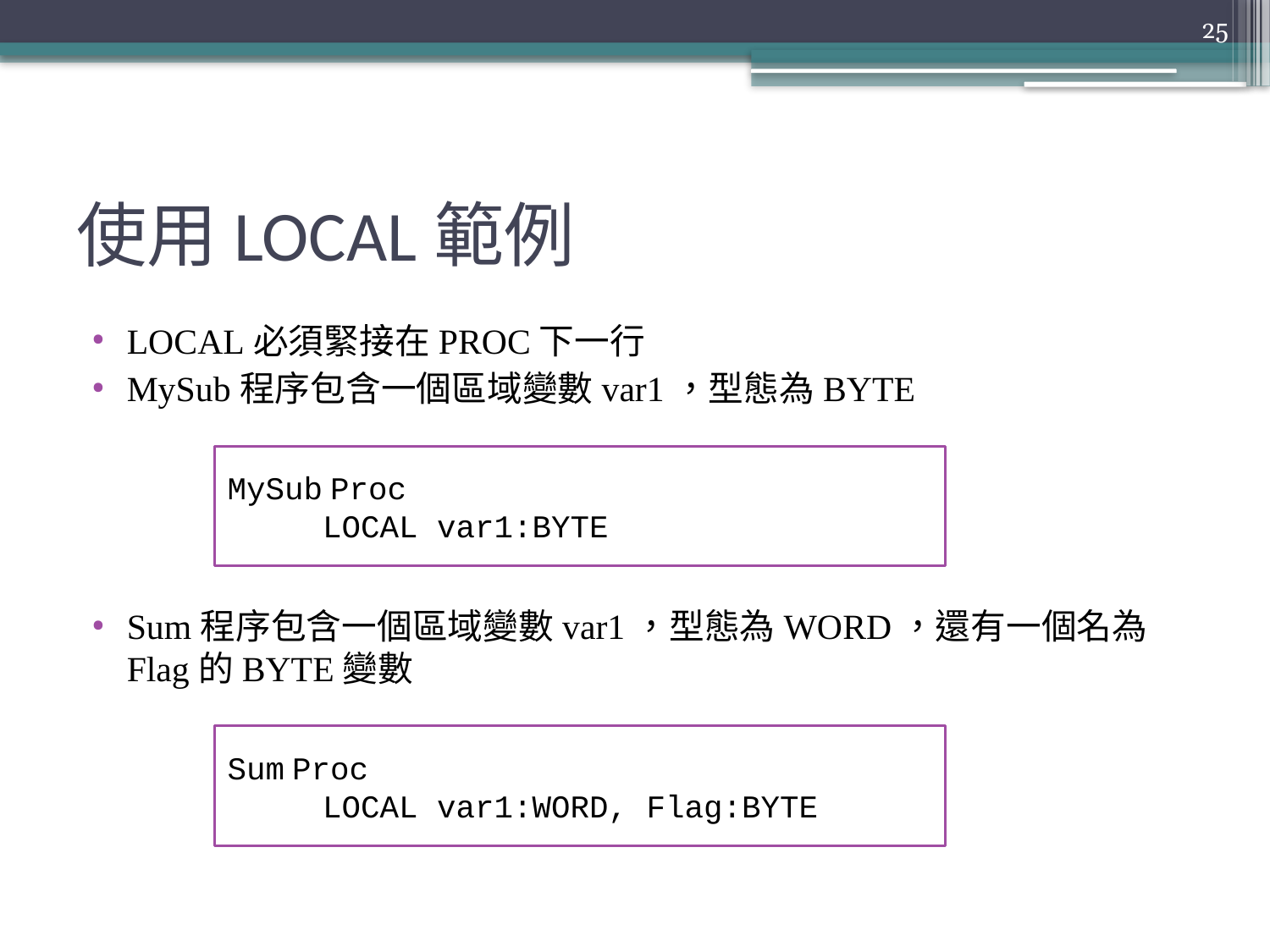

25
# 使用LOCAL範例
LOCAL必須緊接在PROC下一行
MySub程序包含一個區域變數var1，型態為BYTE

Sum程序包含一個區域變數var1，型態為WORD，還有一個名為Flag的BYTE變數

MySub Proc
     LOCAL var1:BYTE
Sum Proc
     LOCAL var1:WORD, Flag:BYTE